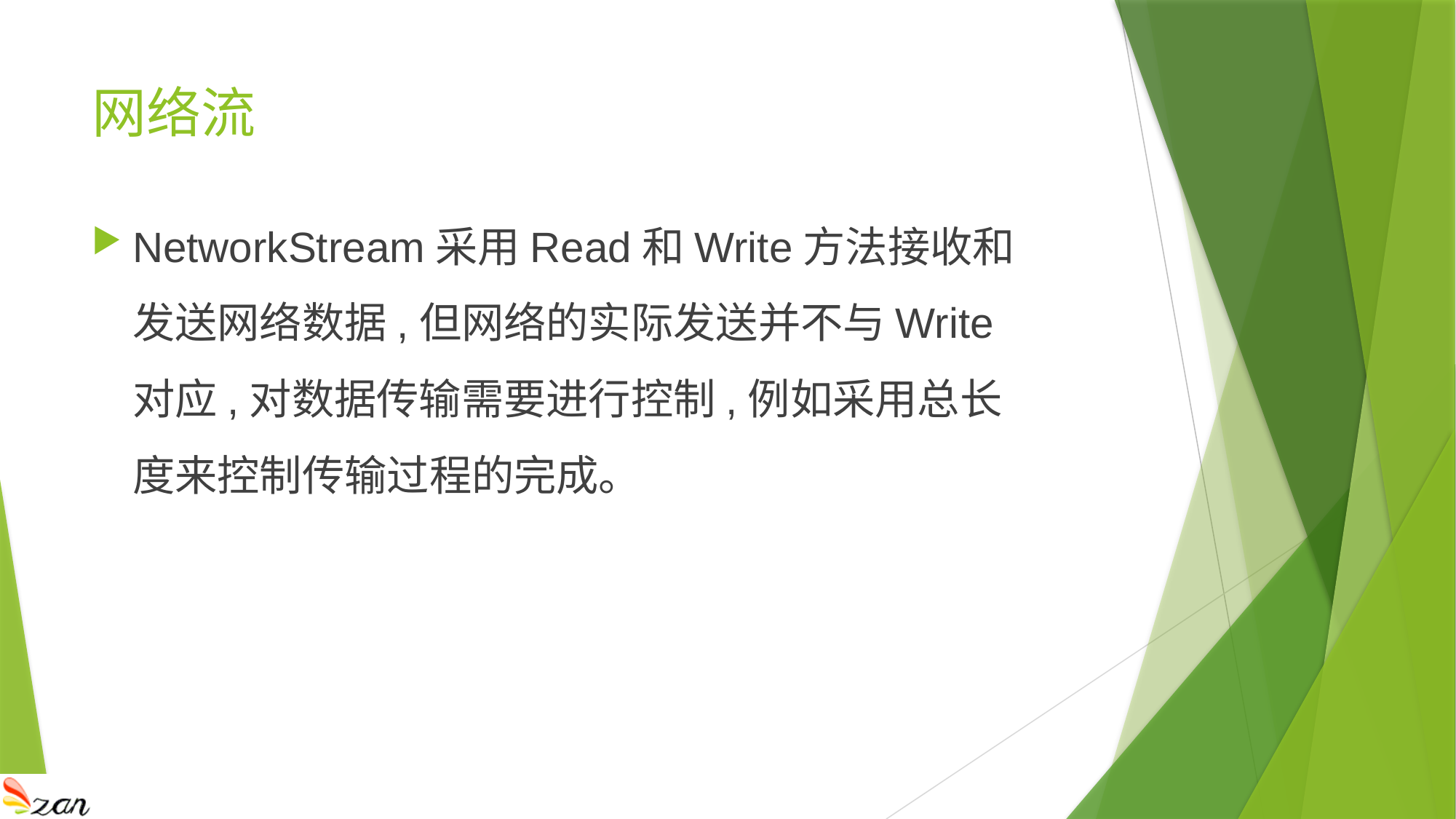

# 网络流
NetworkStream采用Read和Write方法接收和发送网络数据,但网络的实际发送并不与Write对应,对数据传输需要进行控制,例如采用总长度来控制传输过程的完成。